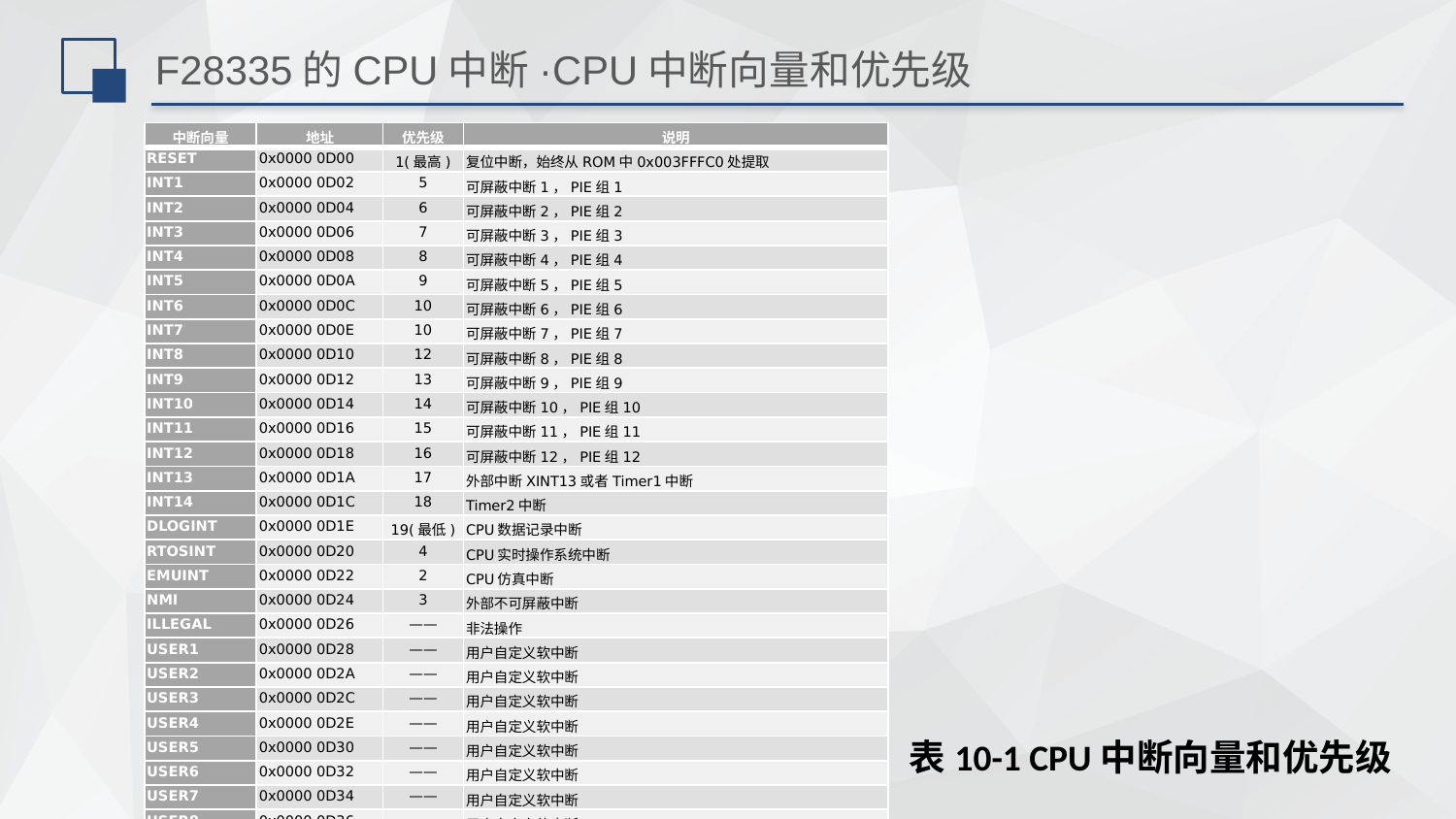

# F28335的CPU中断·CPU中断向量和优先级
| 中断向量 | 地址 | 优先级 | 说明 |
| --- | --- | --- | --- |
| RESET | 0x0000 0D00 | 1(最高) | 复位中断，始终从ROM中0x003FFFC0处提取 |
| INT1 | 0x0000 0D02 | 5 | 可屏蔽中断1，PIE组1 |
| INT2 | 0x0000 0D04 | 6 | 可屏蔽中断2，PIE组2 |
| INT3 | 0x0000 0D06 | 7 | 可屏蔽中断3，PIE组3 |
| INT4 | 0x0000 0D08 | 8 | 可屏蔽中断4，PIE组4 |
| INT5 | 0x0000 0D0A | 9 | 可屏蔽中断5，PIE组5 |
| INT6 | 0x0000 0D0C | 10 | 可屏蔽中断6，PIE组6 |
| INT7 | 0x0000 0D0E | 10 | 可屏蔽中断7，PIE组7 |
| INT8 | 0x0000 0D10 | 12 | 可屏蔽中断8，PIE组8 |
| INT9 | 0x0000 0D12 | 13 | 可屏蔽中断9，PIE组9 |
| INT10 | 0x0000 0D14 | 14 | 可屏蔽中断10，PIE组10 |
| INT11 | 0x0000 0D16 | 15 | 可屏蔽中断11，PIE组11 |
| INT12 | 0x0000 0D18 | 16 | 可屏蔽中断12，PIE组12 |
| INT13 | 0x0000 0D1A | 17 | 外部中断XINT13或者Timer1中断 |
| INT14 | 0x0000 0D1C | 18 | Timer2中断 |
| DLOGINT | 0x0000 0D1E | 19(最低) | CPU数据记录中断 |
| RTOSINT | 0x0000 0D20 | 4 | CPU实时操作系统中断 |
| EMUINT | 0x0000 0D22 | 2 | CPU仿真中断 |
| NMI | 0x0000 0D24 | 3 | 外部不可屏蔽中断 |
| ILLEGAL | 0x0000 0D26 | —— | 非法操作 |
| USER1 | 0x0000 0D28 | —— | 用户自定义软中断 |
| USER2 | 0x0000 0D2A | —— | 用户自定义软中断 |
| USER3 | 0x0000 0D2C | —— | 用户自定义软中断 |
| USER4 | 0x0000 0D2E | —— | 用户自定义软中断 |
| USER5 | 0x0000 0D30 | —— | 用户自定义软中断 |
| USER6 | 0x0000 0D32 | —— | 用户自定义软中断 |
| USER7 | 0x0000 0D34 | —— | 用户自定义软中断 |
| USER8 | 0x0000 0D36 | —— | 用户自定义软中断 |
| USER9 | 0x0000 0D38 | —— | 用户自定义软中断 |
| USER10 | 0x0000 0D3A | —— | 用户自定义软中断 |
| USER10 | 0x0000 0D3C | —— | 用户自定义软中断 |
| USER12 | 0x0000 0D3E | —— | 用户自定义软中断 |
表10-1 CPU中断向量和优先级